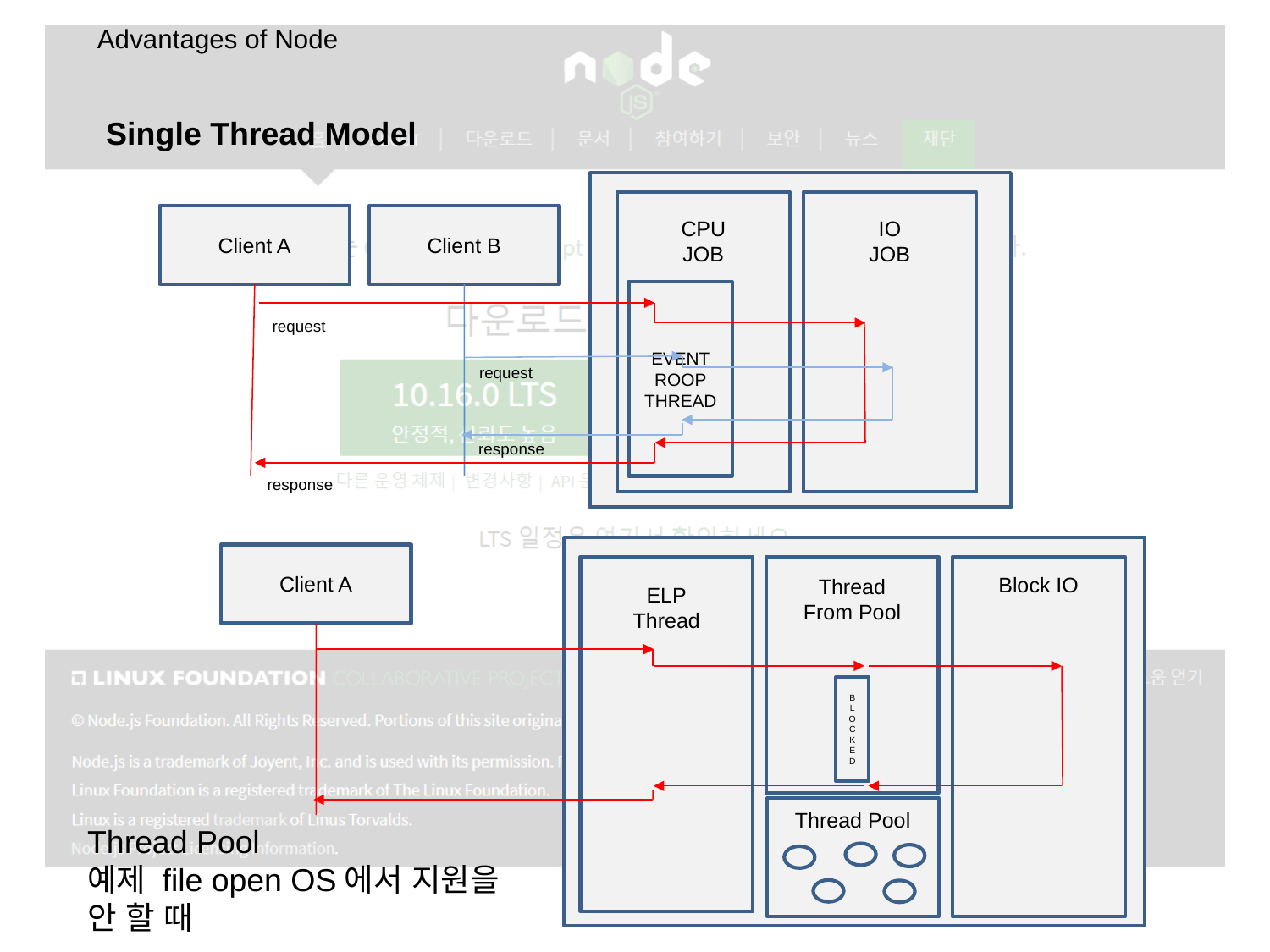

Advantages of Node
Single Thread Model

IO
JOB

CPU
JOB

Client A
Client B
EVENT ROOP THREAD
request
request
response
response

Client A
Block IO

Thread
From Pool

ELP
Thread

BLOCKED
Thread Pool

Thread Pool
예제 file open OS에서 지원을 안 할 때